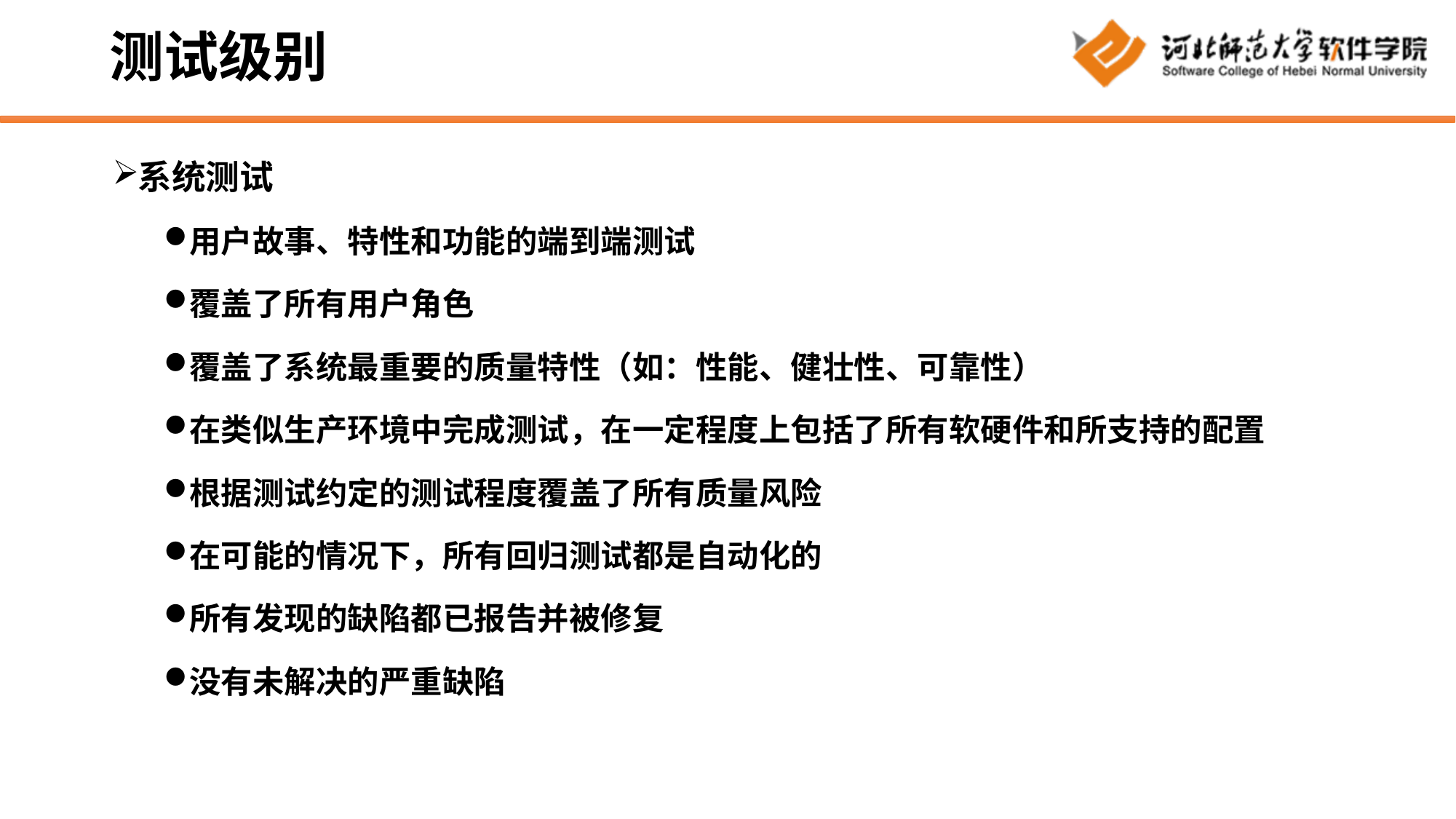

# 测试级别
系统测试
用户故事、特性和功能的端到端测试
覆盖了所有用户角色
覆盖了系统最重要的质量特性（如：性能、健壮性、可靠性）
在类似生产环境中完成测试，在一定程度上包括了所有软硬件和所支持的配置
根据测试约定的测试程度覆盖了所有质量风险
在可能的情况下，所有回归测试都是自动化的
所有发现的缺陷都已报告并被修复
没有未解决的严重缺陷